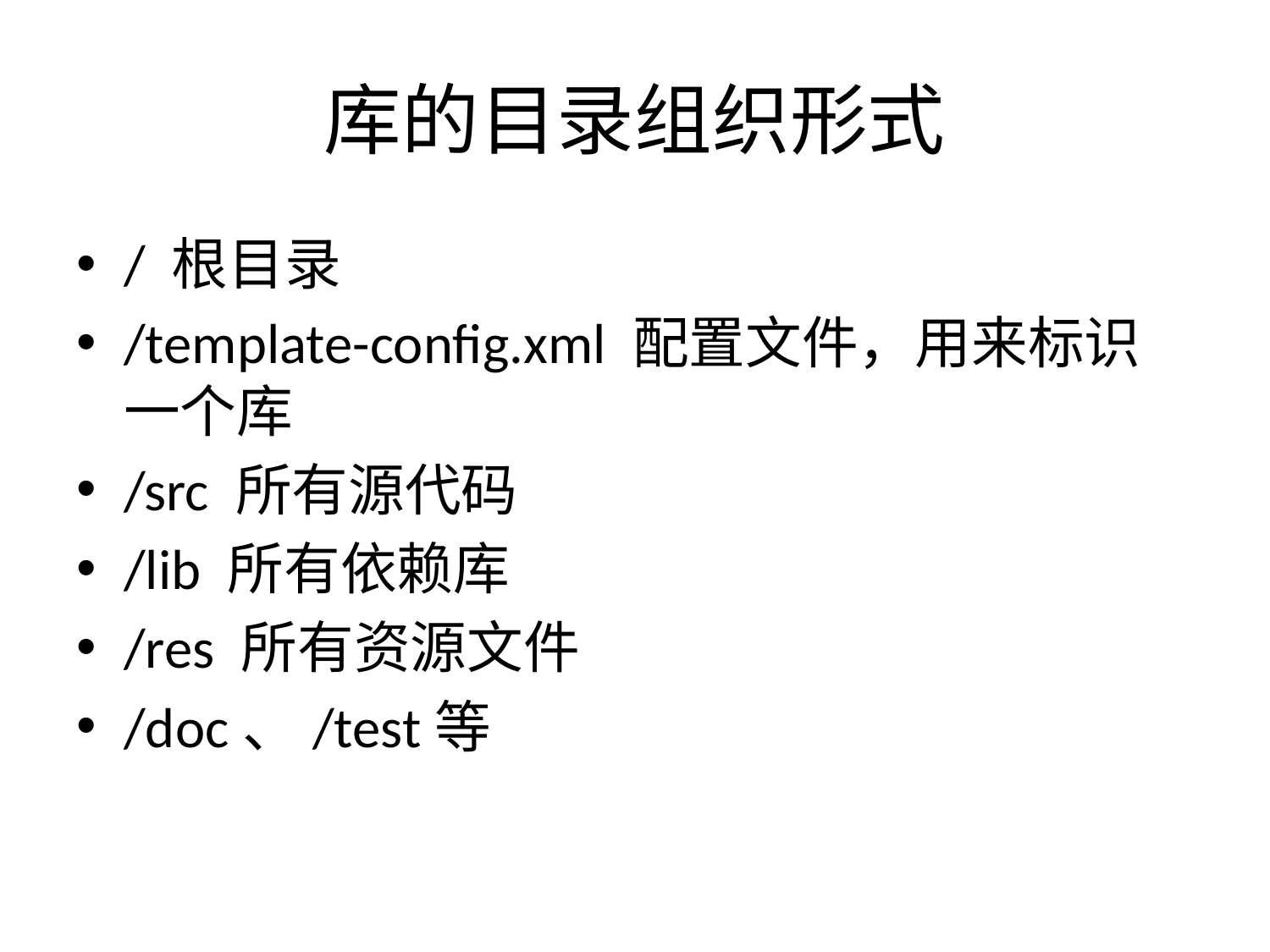

# 库的目录组织形式
/ 根目录
/template-config.xml 配置文件，用来标识一个库
/src 所有源代码
/lib 所有依赖库
/res 所有资源文件
/doc、/test等